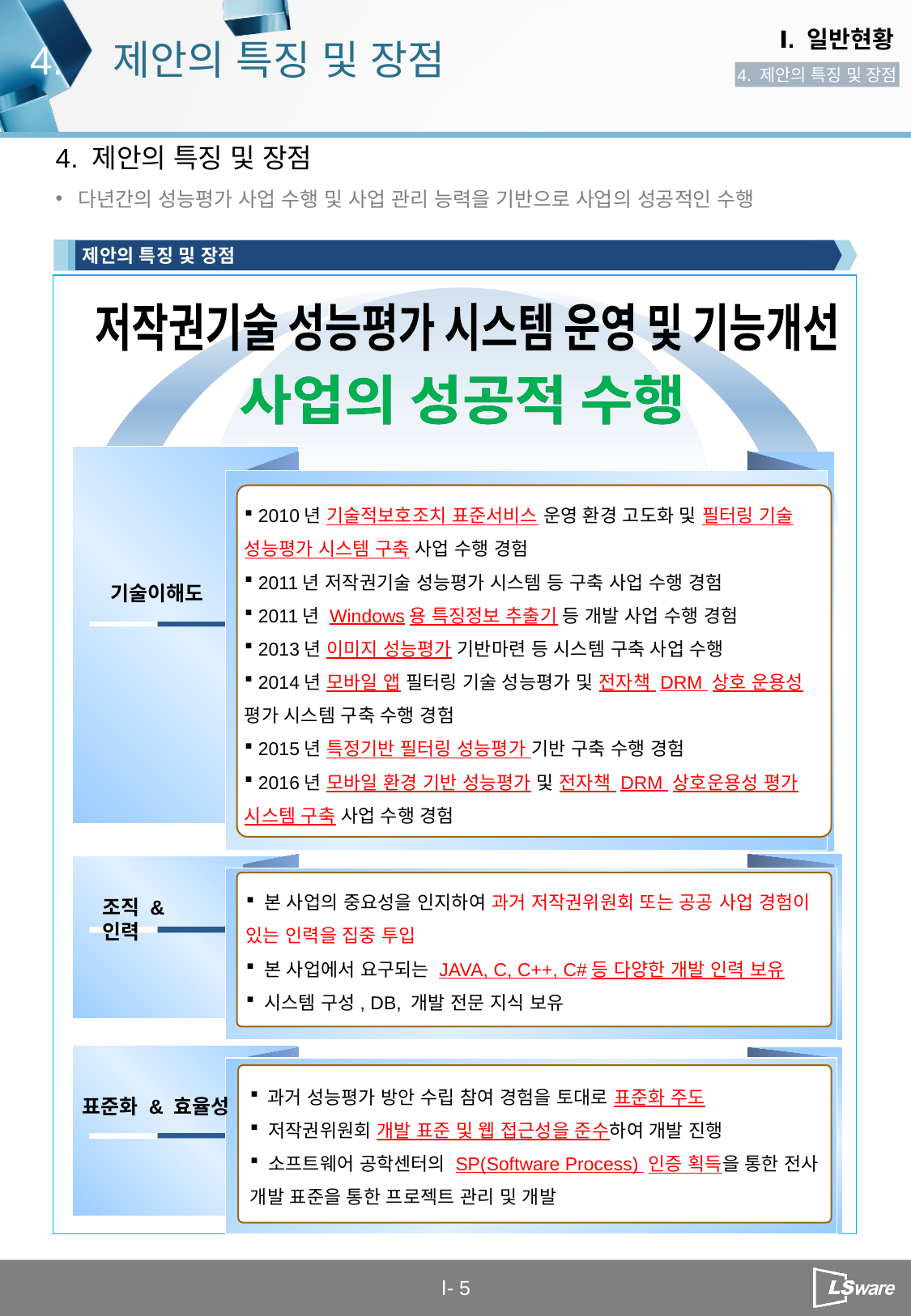

4.
제안의 특징 및 장점
4. 제안의 특징 및 장점
4. 제안의 특징 및 장점
다년간의 성능평가 사업 수행 및 사업 관리 능력을 기반으로 사업의 성공적인 수행

제안의 특징 및 장점

저작권기술 성능평가 시스템 운영 및 기능개선
사업의 성공적 수행
사업의 성공적 수행

 2010년 기술적보호조치 표준서비스 운영 환경 고도화 및 필터링 기술 성능평가 시스템 구축 사업 수행 경험
 2011년 저작권기술 성능평가 시스템 등 구축 사업 수행 경험
 2011년 Windows용 특징정보 추출기 등 개발 사업 수행 경험
 2013년 이미지 성능평가 기반마련 등 시스템 구축 사업 수행
 2014년 모바일 앱 필터링 기술 성능평가 및 전자책 DRM 상호 운용성 평가 시스템 구축 수행 경험
 2015년 특정기반 필터링 성능평가 기반 구축 수행 경험
 2016년 모바일 환경 기반 성능평가 및 전자책 DRM 상호운용성 평가 시스템 구축 사업 수행 경험

 기술이해도

 본 사업의 중요성을 인지하여 과거 저작권위원회 또는 공공 사업 경험이 있는 인력을 집중 투입
 본 사업에서 요구되는 JAVA, C, C++, C#등 다양한 개발 인력 보유
 시스템 구성, DB, 개발 전문 지식 보유
조직 & 인력

 과거 성능평가 방안 수립 참여 경험을 토대로 표준화 주도
 저작권위원회 개발 표준 및 웹 접근성을 준수하여 개발 진행
 소프트웨어 공학센터의 SP(Software Process) 인증 획득을 통한 전사 개발 표준을 통한 프로젝트 관리 및 개발
표준화 & 효율성